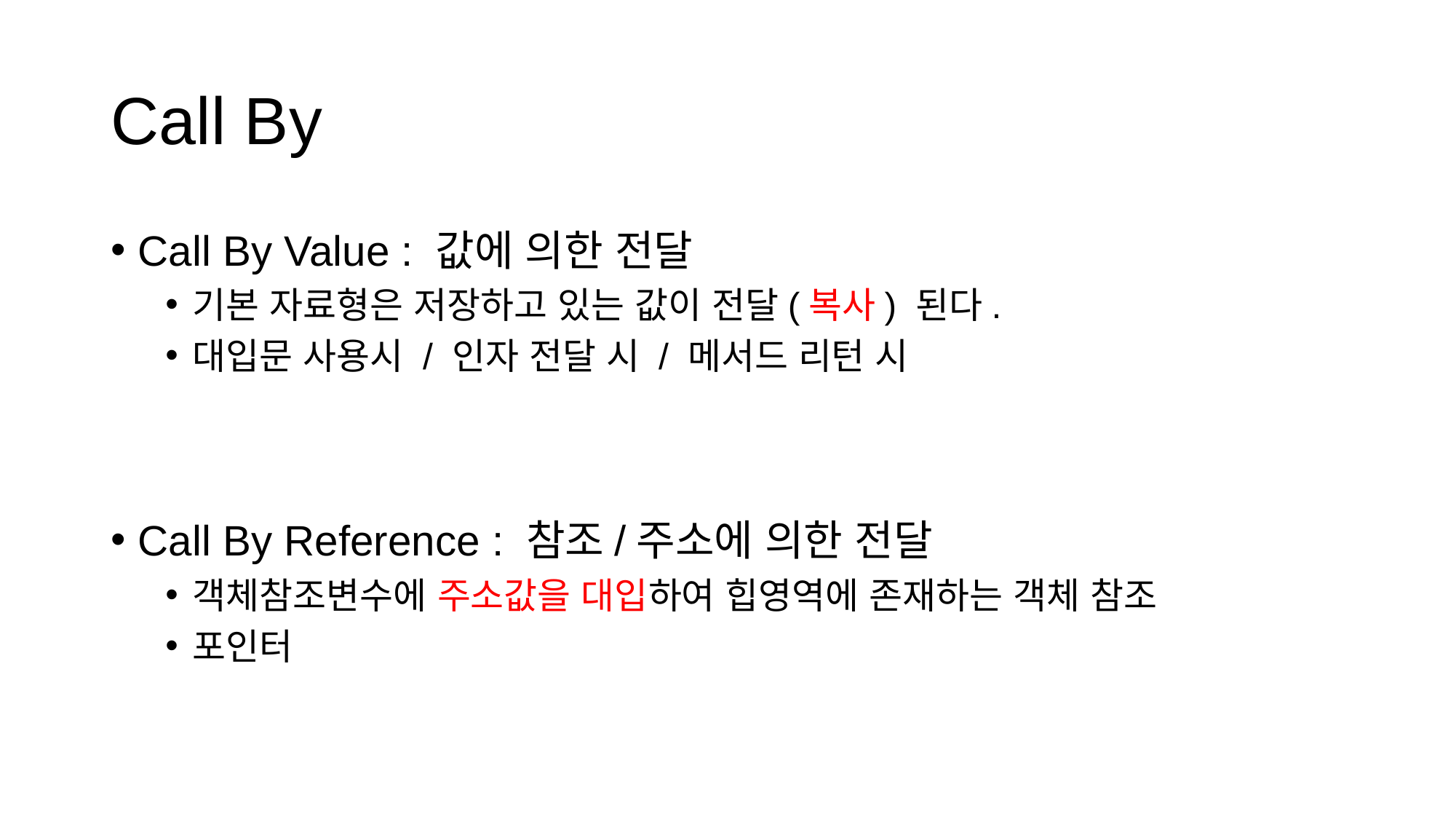

# Call By
Call By Value : 값에 의한 전달
기본 자료형은 저장하고 있는 값이 전달(복사) 된다.
대입문 사용시 / 인자 전달 시 / 메서드 리턴 시

Call By Reference : 참조/주소에 의한 전달
객체참조변수에 주소값을 대입하여 힙영역에 존재하는 객체 참조
포인터